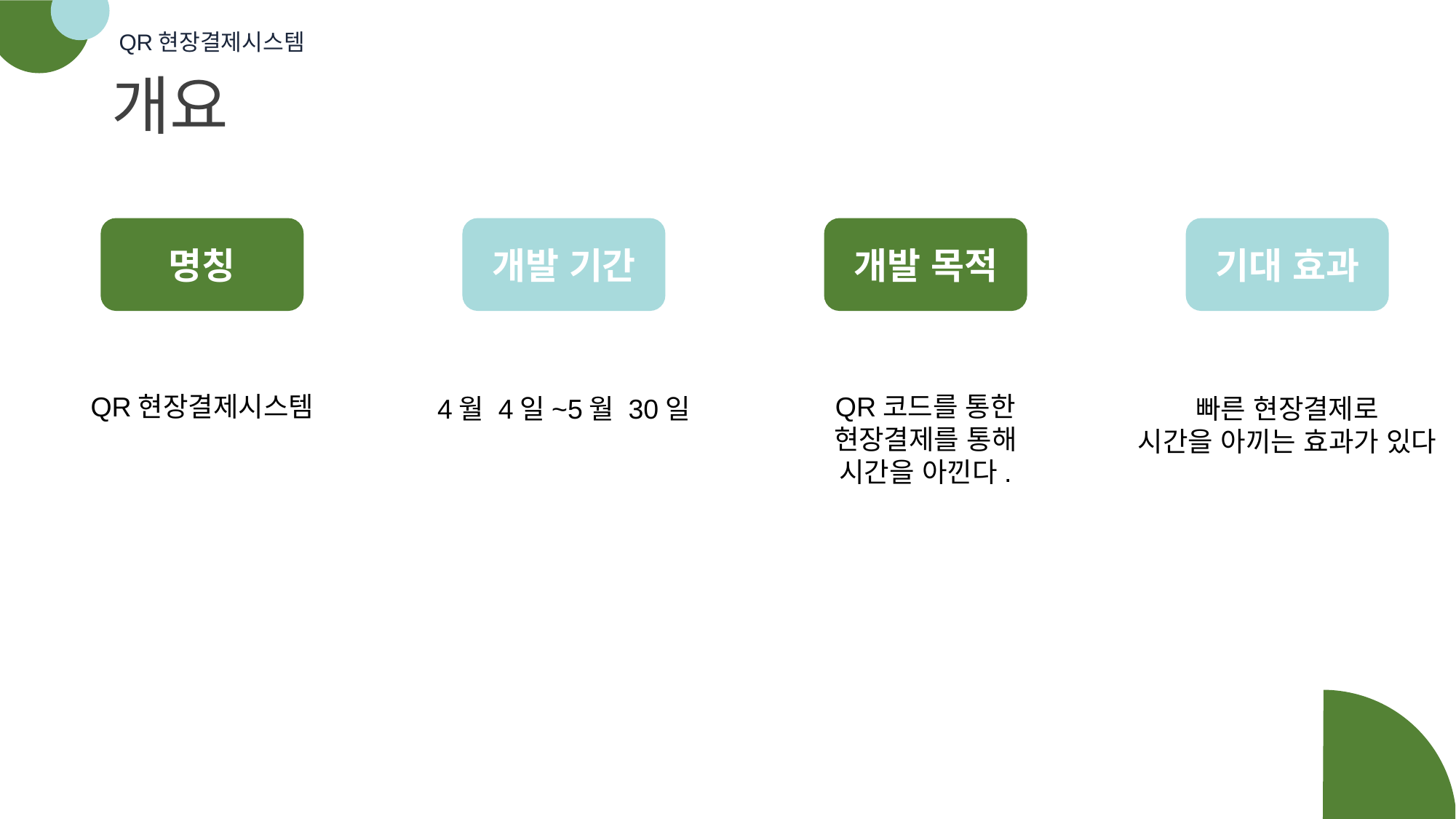

개요
명칭
개발 기간
개발 목적
기대 효과
QR현장결제시스템
QR코드를 통한
현장결제를 통해
시간을 아낀다.
4월 4일~5월 30일
빠른 현장결제로
시간을 아끼는 효과가 있다